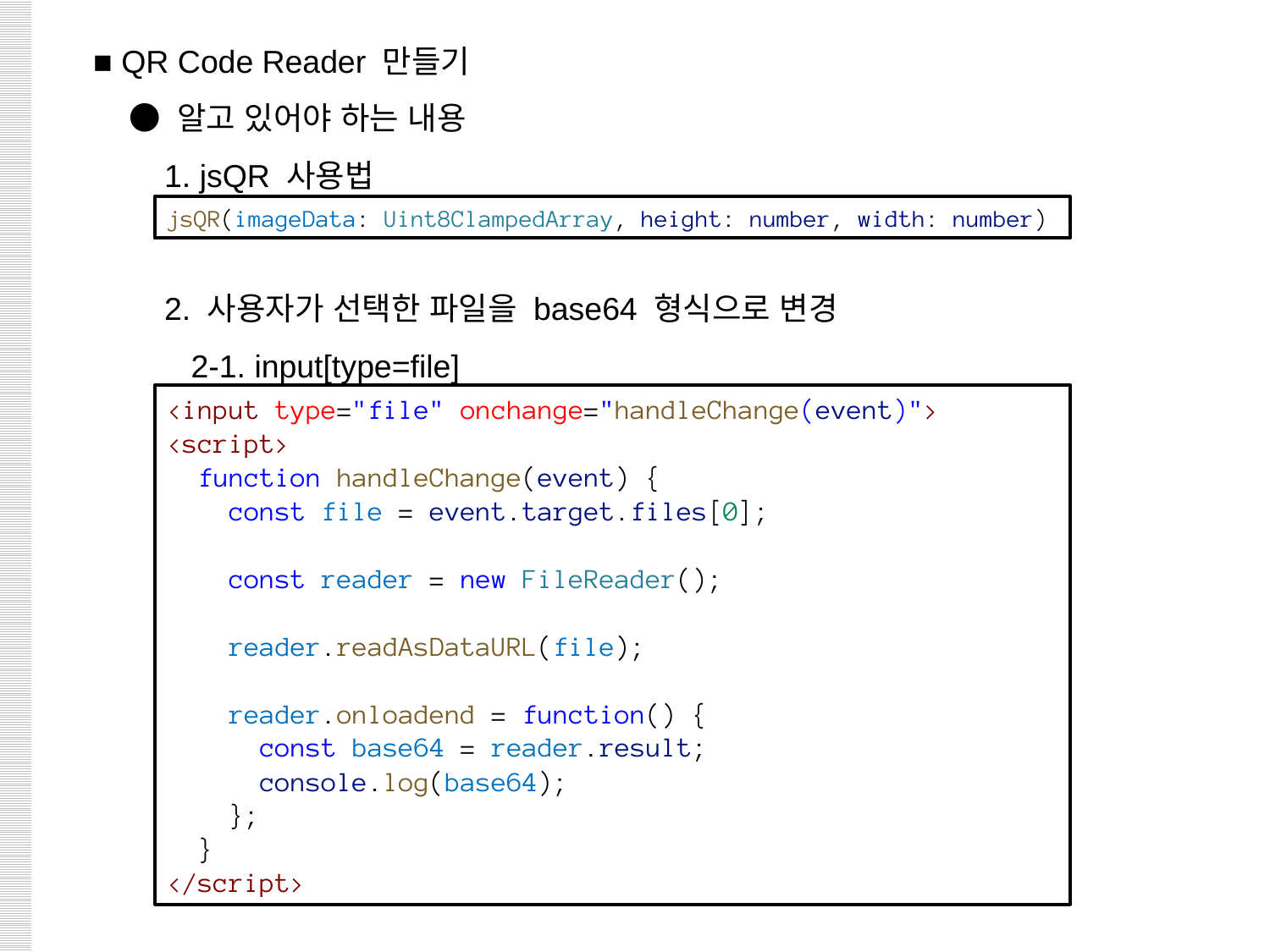

■ QR Code Reader 만들기
    ● 알고 있어야 하는 내용
        1. jsQR 사용법

        2. 사용자가 선택한 파일을 base64 형식으로 변경
           2-1. input[type=file]

jsQR(imageData: Uint8ClampedArray, height: number, width: number)
<input type="file" onchange="handleChange(event)">
<script>
  function handleChange(event) {
    const file = event.target.files[0];

    const reader = new FileReader();

    reader.readAsDataURL(file);

    reader.onloadend = function() {
      const base64 = reader.result;
      console.log(base64);
    };
  }
</script>